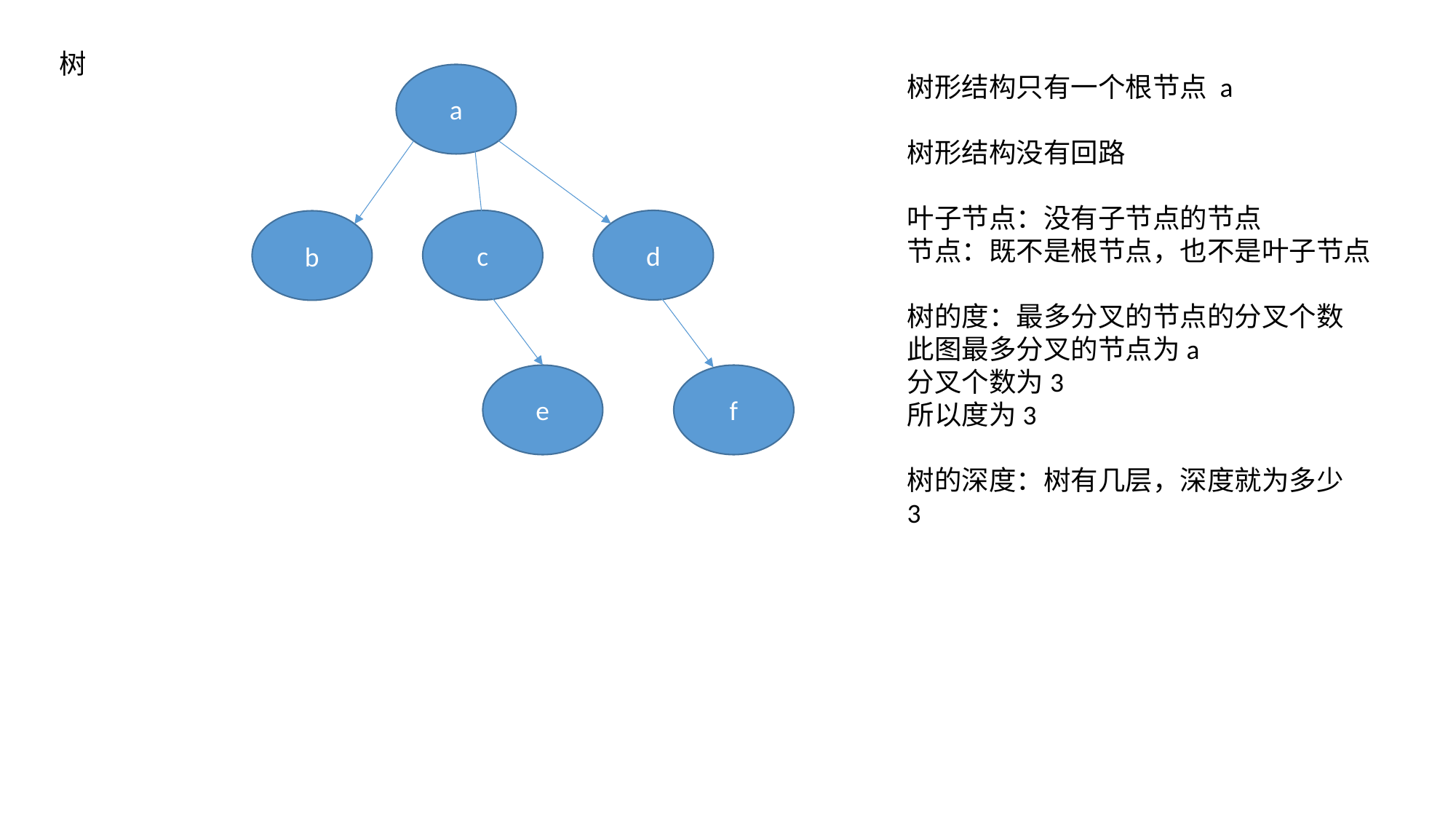

树
a
树形结构只有一个根节点 a

树形结构没有回路

叶子节点：没有子节点的节点
节点：既不是根节点，也不是叶子节点

树的度：最多分叉的节点的分叉个数
此图最多分叉的节点为a
分叉个数为3
所以度为3

树的深度：树有几层，深度就为多少
3
c
d
b
e
f